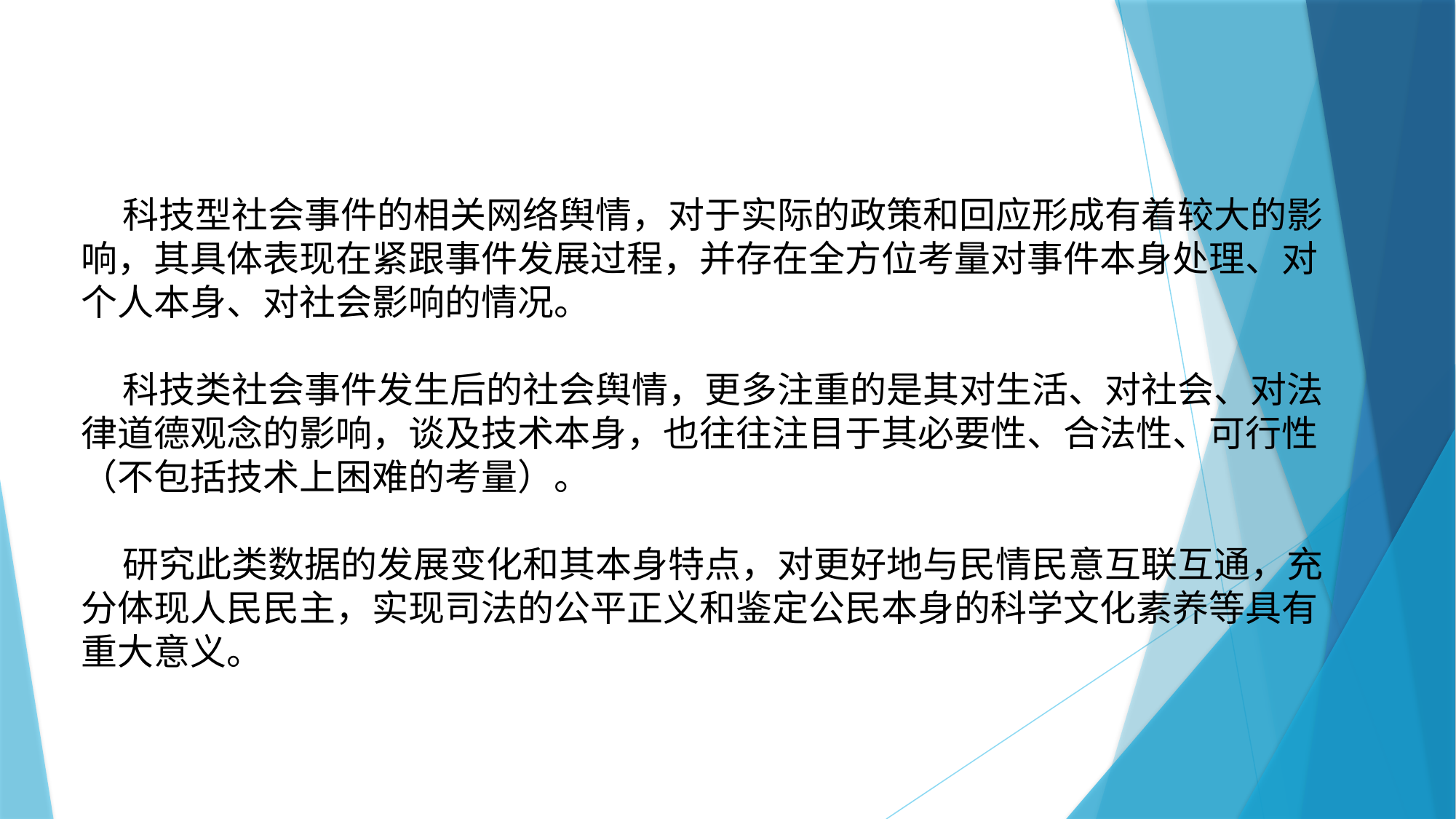

科技型社会事件的相关网络舆情，对于实际的政策和回应形成有着较大的影响，其具体表现在紧跟事件发展过程，并存在全方位考量对事件本身处理、对个人本身、对社会影响的情况。

    科技类社会事件发生后的社会舆情，更多注重的是其对生活、对社会、对法律道德观念的影响，谈及技术本身，也往往注目于其必要性、合法性、可行性（不包括技术上困难的考量）。

    研究此类数据的发展变化和其本身特点，对更好地与民情民意互联互通，充分体现人民民主，实现司法的公平正义和鉴定公民本身的科学文化素养等具有重大意义。